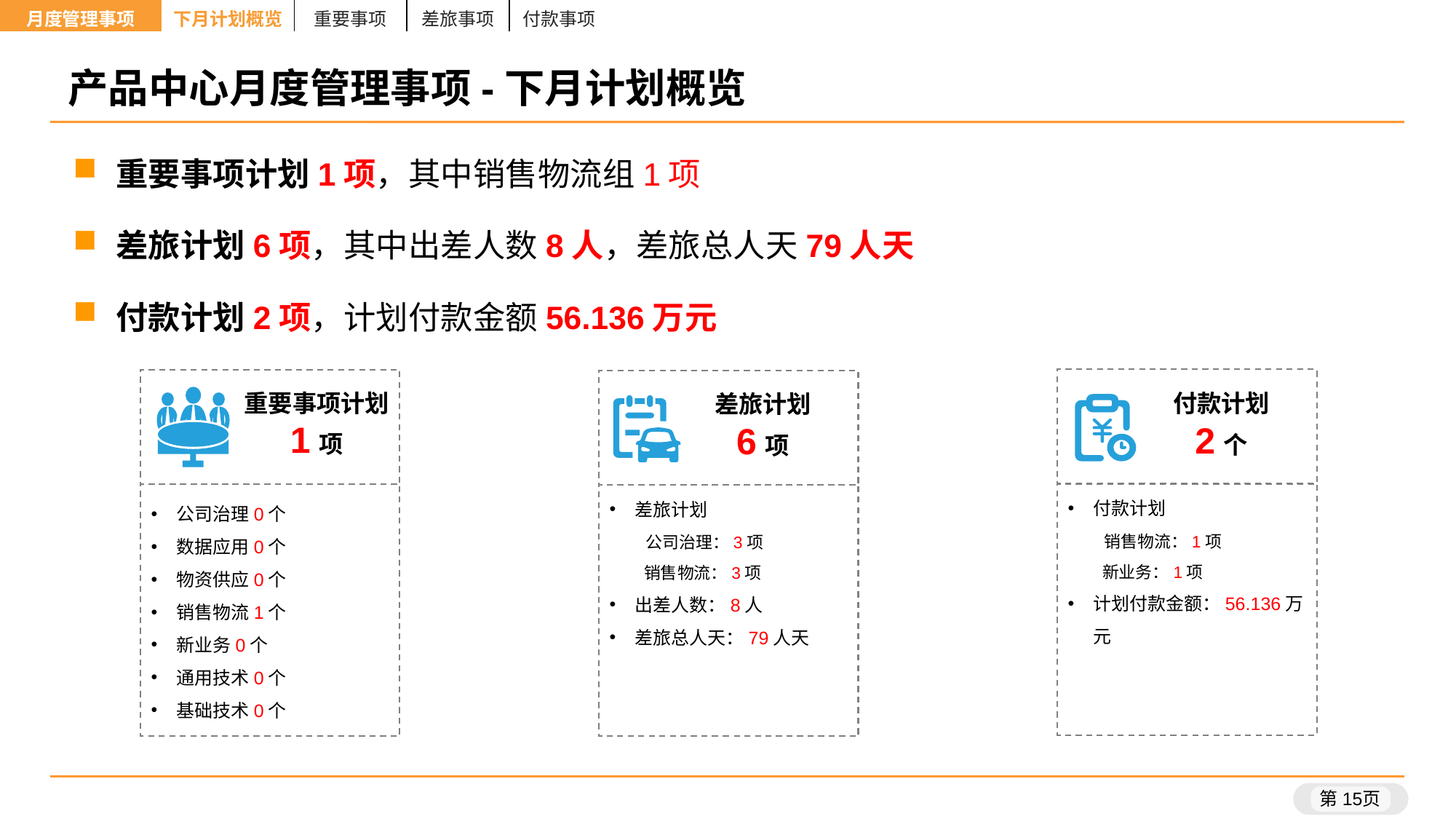

| 月度管理事项 | 下月计划概览 | 重要事项 | 差旅事项 | 付款事项 |  |  |  |  |
| --- | --- | --- | --- | --- | --- | --- | --- | --- |
# 产品中心月度管理事项-下月计划概览
重要事项计划1项，其中销售物流组1项
差旅计划6项，其中出差人数8人，差旅总人天79人天
付款计划2项，计划付款金额56.136万元

付款计划
2个

付款计划
        销售物流：1项
        新业务：1项
计划付款金额：56.136万元

重要事项计划
1项
公司治理0个
数据应用0个
物资供应0个
销售物流1个
新业务0个
通用技术0个
基础技术0个

差旅计划
6项

差旅计划
        公司治理：3项
        销售物流：3项
出差人数：8人
差旅总人天：79人天